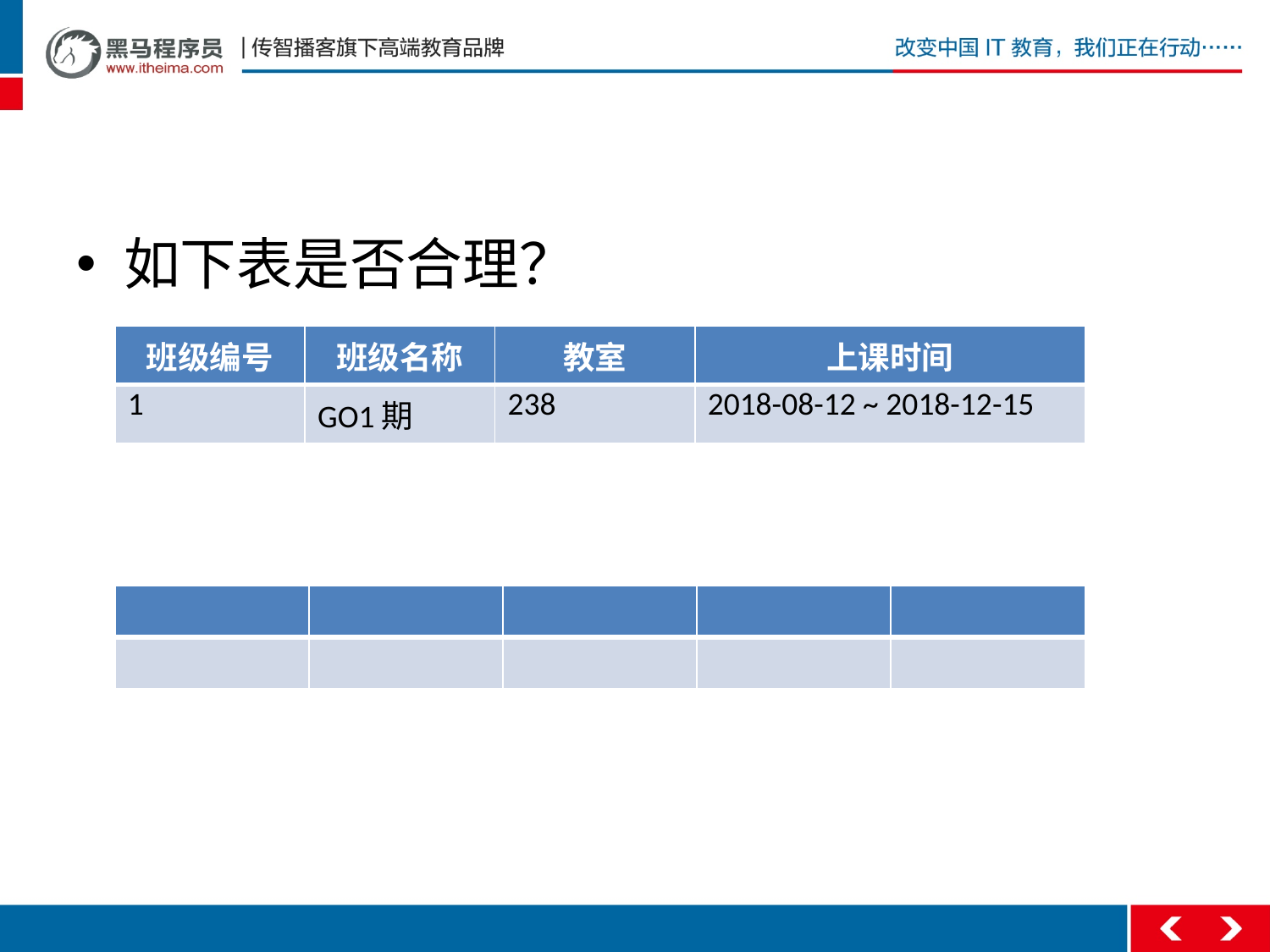

#
如下表是否合理？
| 班级编号 | 班级名称 | 教室 | 上课时间 |
| --- | --- | --- | --- |
| 1 | GO1期 | 238 | 2018-08-12 ~ 2018-12-15 |
|  |  |  |  |  |
| --- | --- | --- | --- | --- |
|  |  |  |  |  |